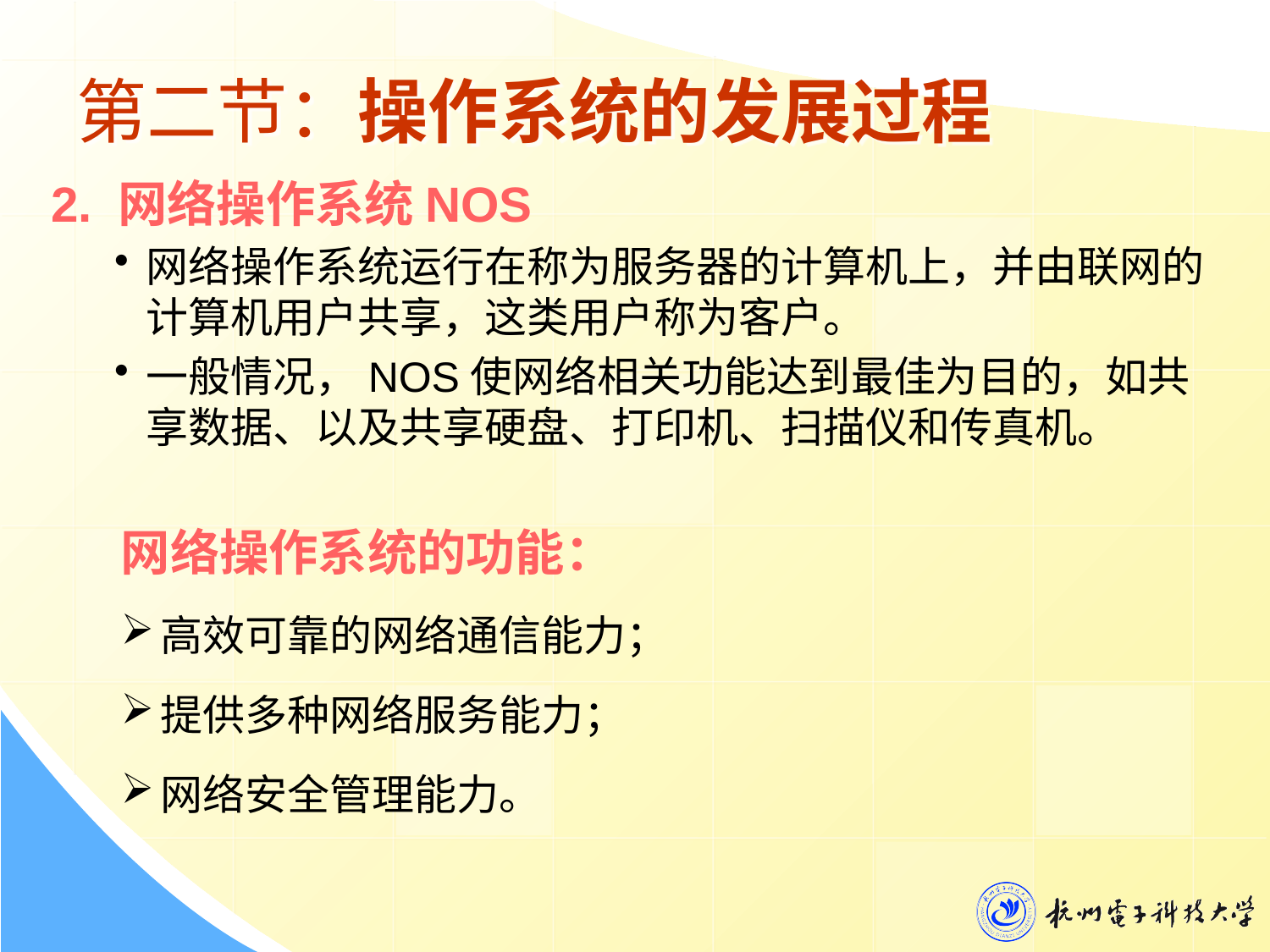

# 第二节：操作系统的发展过程
2. 网络操作系统NOS
网络操作系统运行在称为服务器的计算机上，并由联网的计算机用户共享，这类用户称为客户。
一般情况，NOS使网络相关功能达到最佳为目的，如共享数据、以及共享硬盘、打印机、扫描仪和传真机。
网络操作系统的功能：
高效可靠的网络通信能力；
提供多种网络服务能力；
网络安全管理能力。